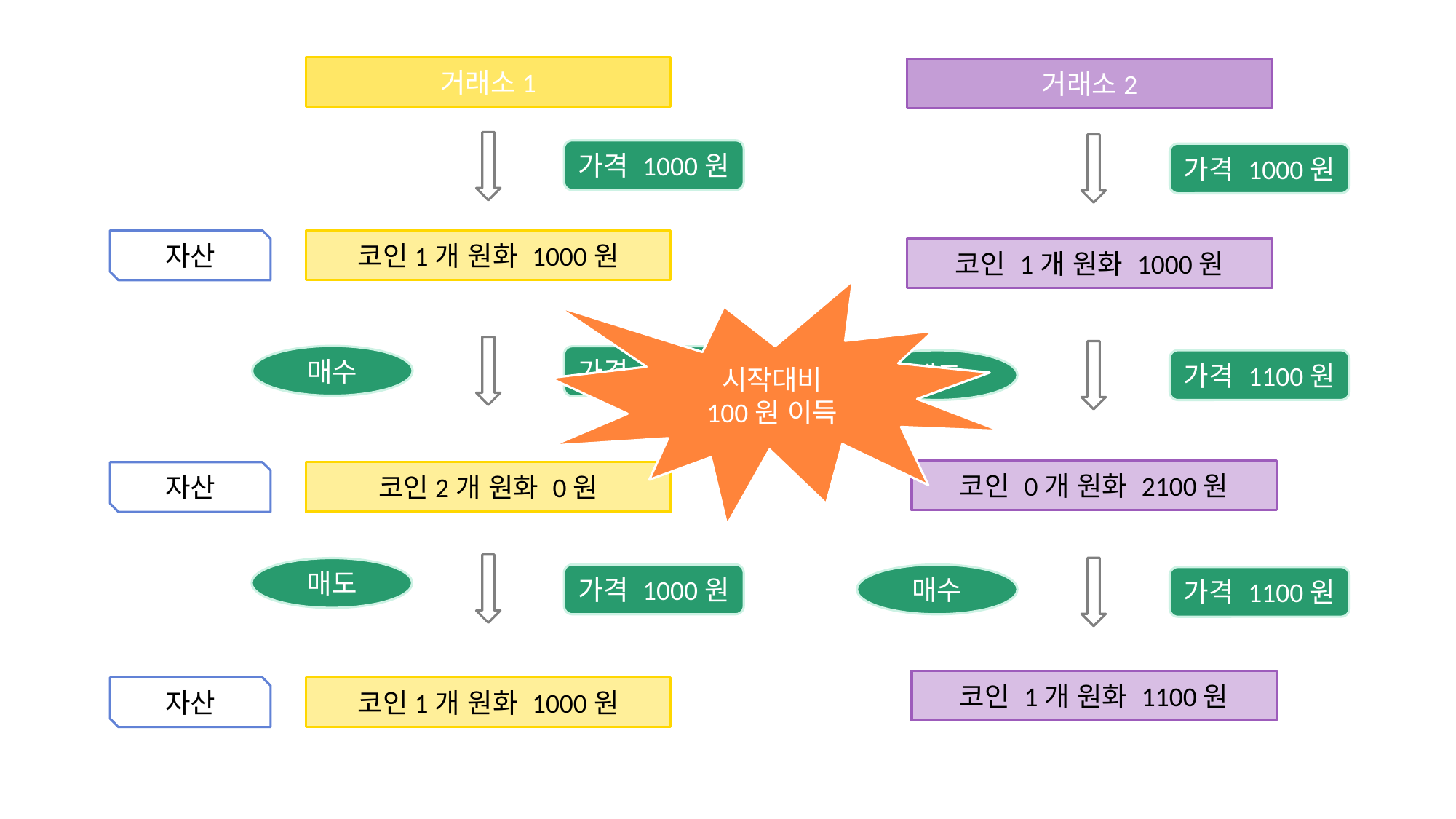

거래소1
거래소2

가격 1000원
가격 1000원
코인1개 원화 1000원
자산
코인 1개 원화 1000원
시작대비
100원 이득

매수
가격 1000원
매도
가격 1100원
코인 0개 원화 2100원
코인2개 원화 0원
자산

매도
가격 1000원
매수
가격 1100원
코인 1개 원화 1100원
코인1개 원화 1000원
자산